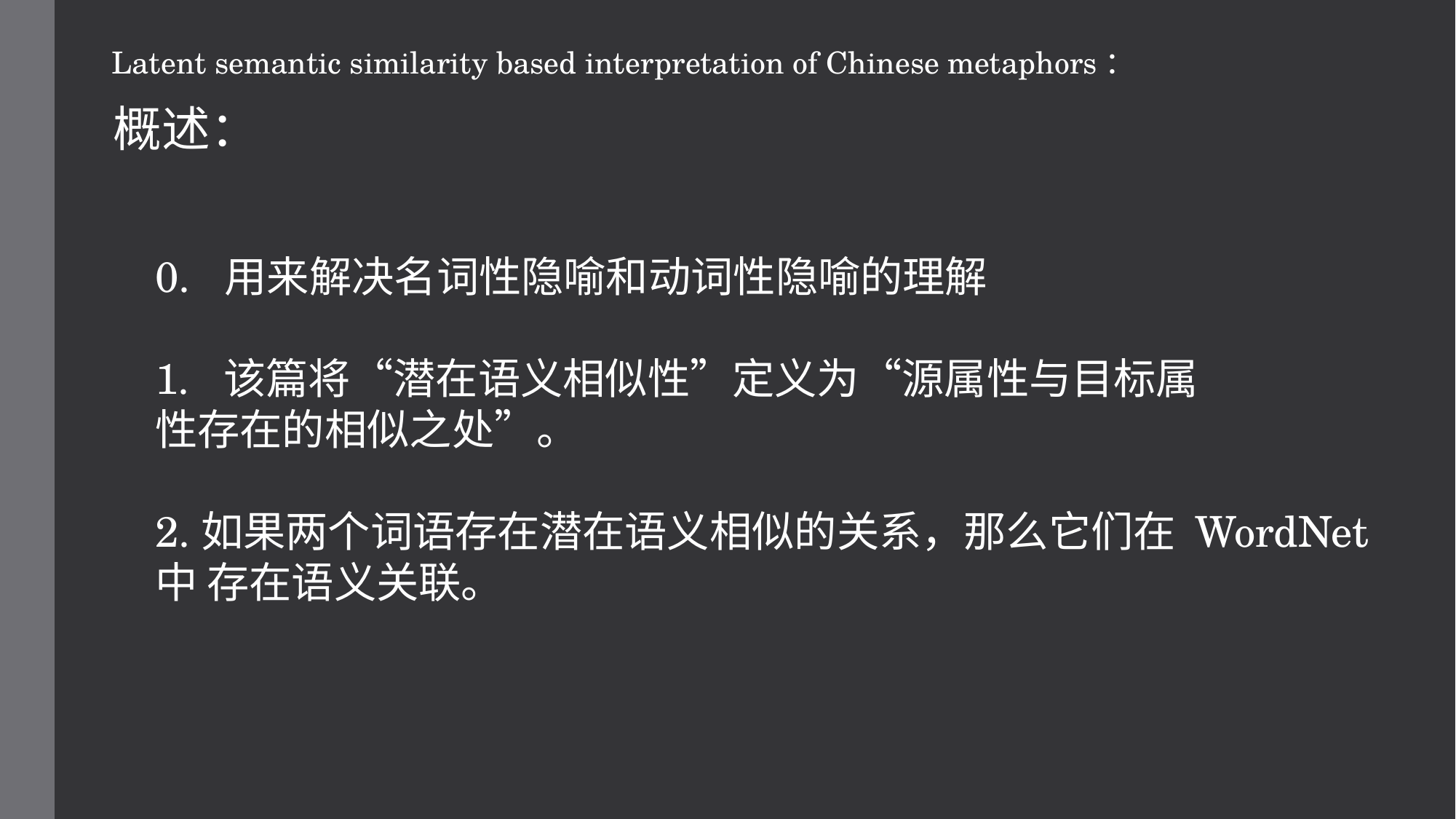

Latent semantic similarity based interpretation of Chinese metaphors：
概述：
0.  用来解决名词性隐喻和动词性隐喻的理解

1.  该篇将“潜在语义相似性”定义为“源属性与目标属
性存在的相似之处”。

2.如果两个词语存在潜在语义相似的关系，那么它们在 WordNet 中 存在语义关联。